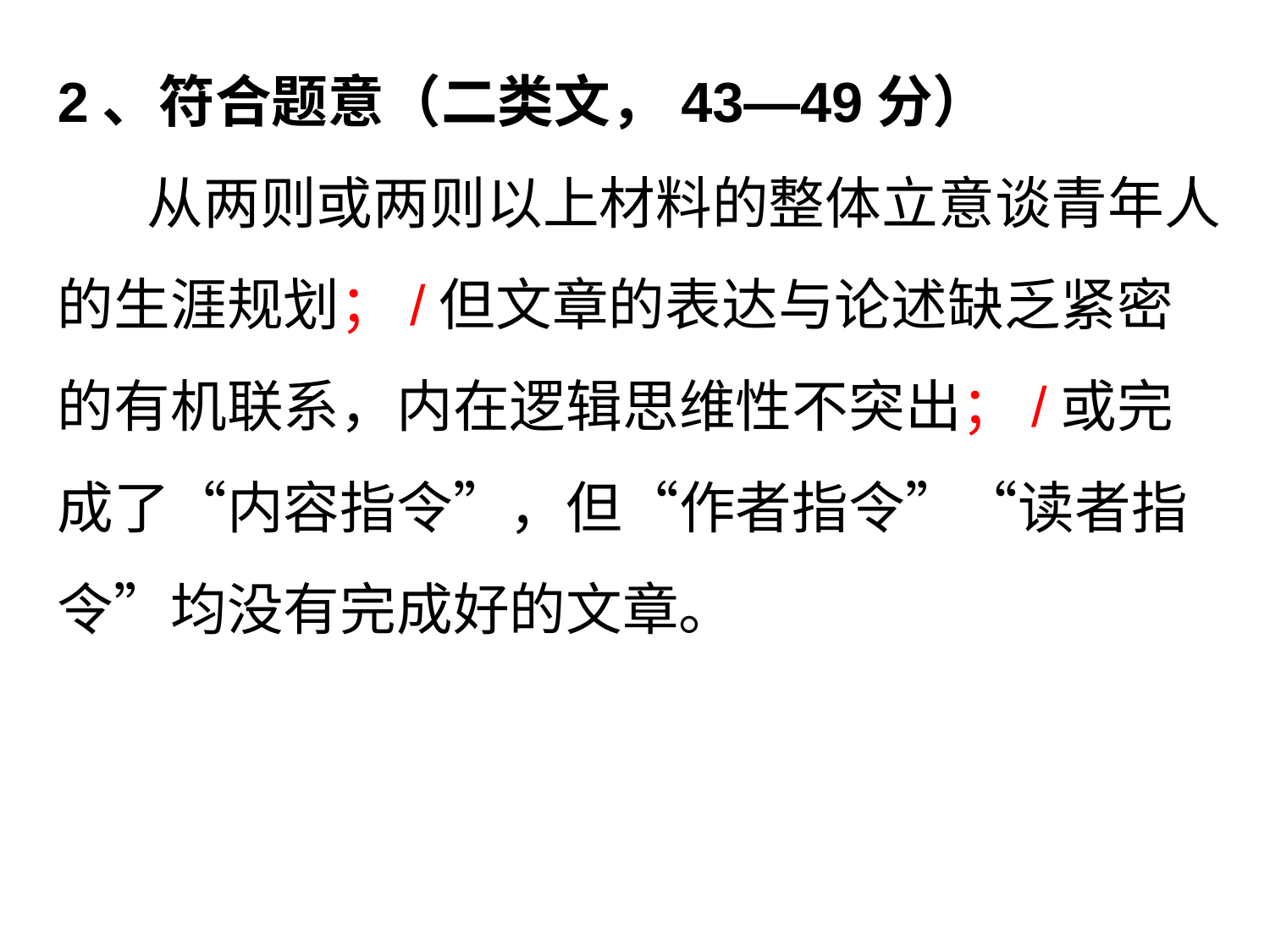

2、符合题意（二类文，43—49分）
      从两则或两则以上材料的整体立意谈青年人的生涯规划；/但文章的表达与论述缺乏紧密的有机联系，内在逻辑思维性不突出；/或完成了“内容指令”，但“作者指令”“读者指令”均没有完成好的文章。